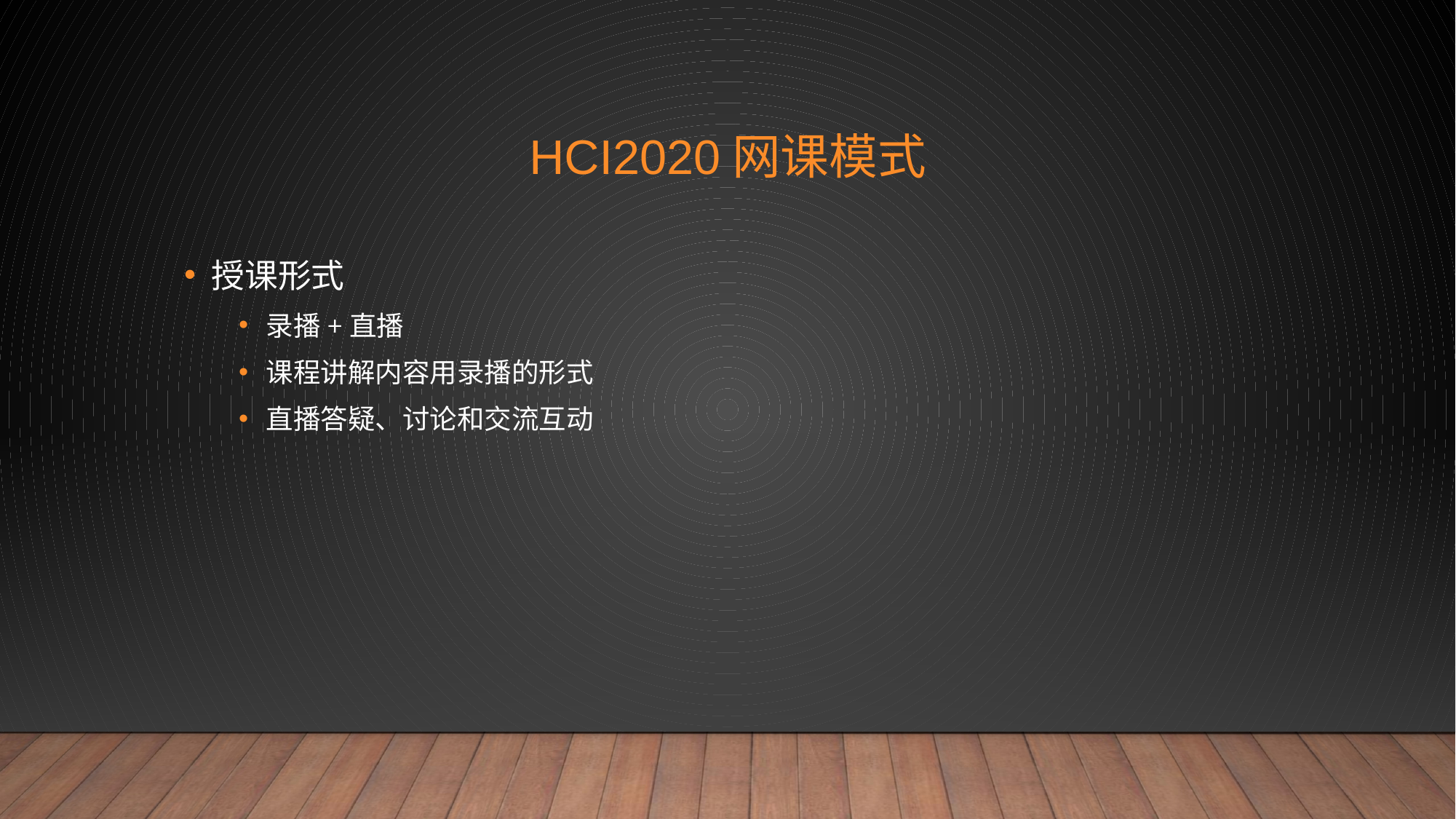

# HCI2020网课模式
授课形式
录播+直播
课程讲解内容用录播的形式
直播答疑、讨论和交流互动